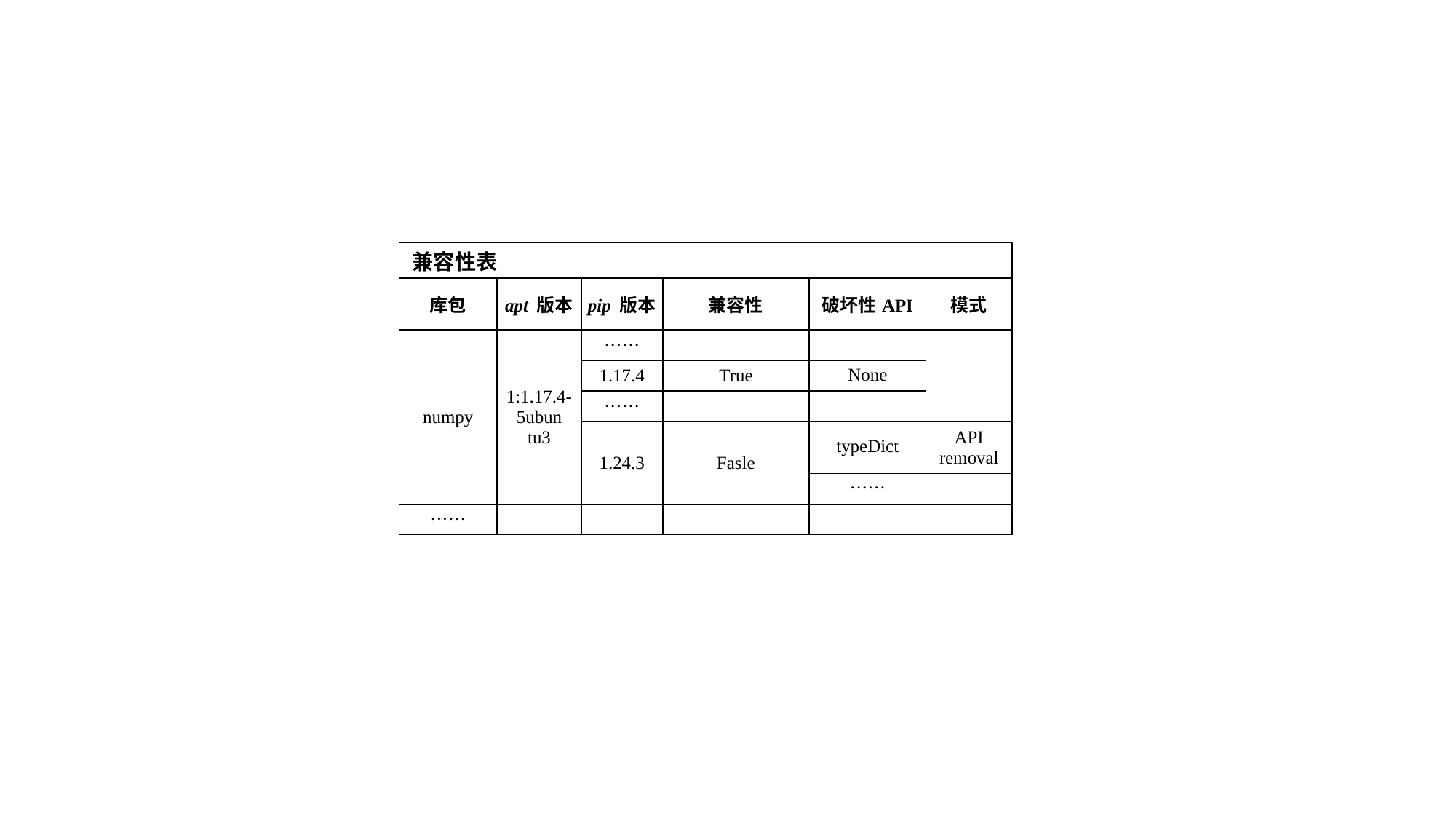

| 兼容性表 |  |  |  |  |  |
| --- | --- | --- | --- | --- | --- |
| 库包 | apt 版本 | pip 版本 | 兼容性 | 破坏性API | 模式 |
| numpy | 1:1.17.4-5ubun tu3 | ······ |  |  |  |
|  |  | 1.17.4 | True | None |  |
|  |  | ······ |  |  |  |
|  |  | 1.24.3 | Fasle | typeDict | API removal |
|  |  |  |  | ······ |  |
| ······ |  |  |  |  |  |